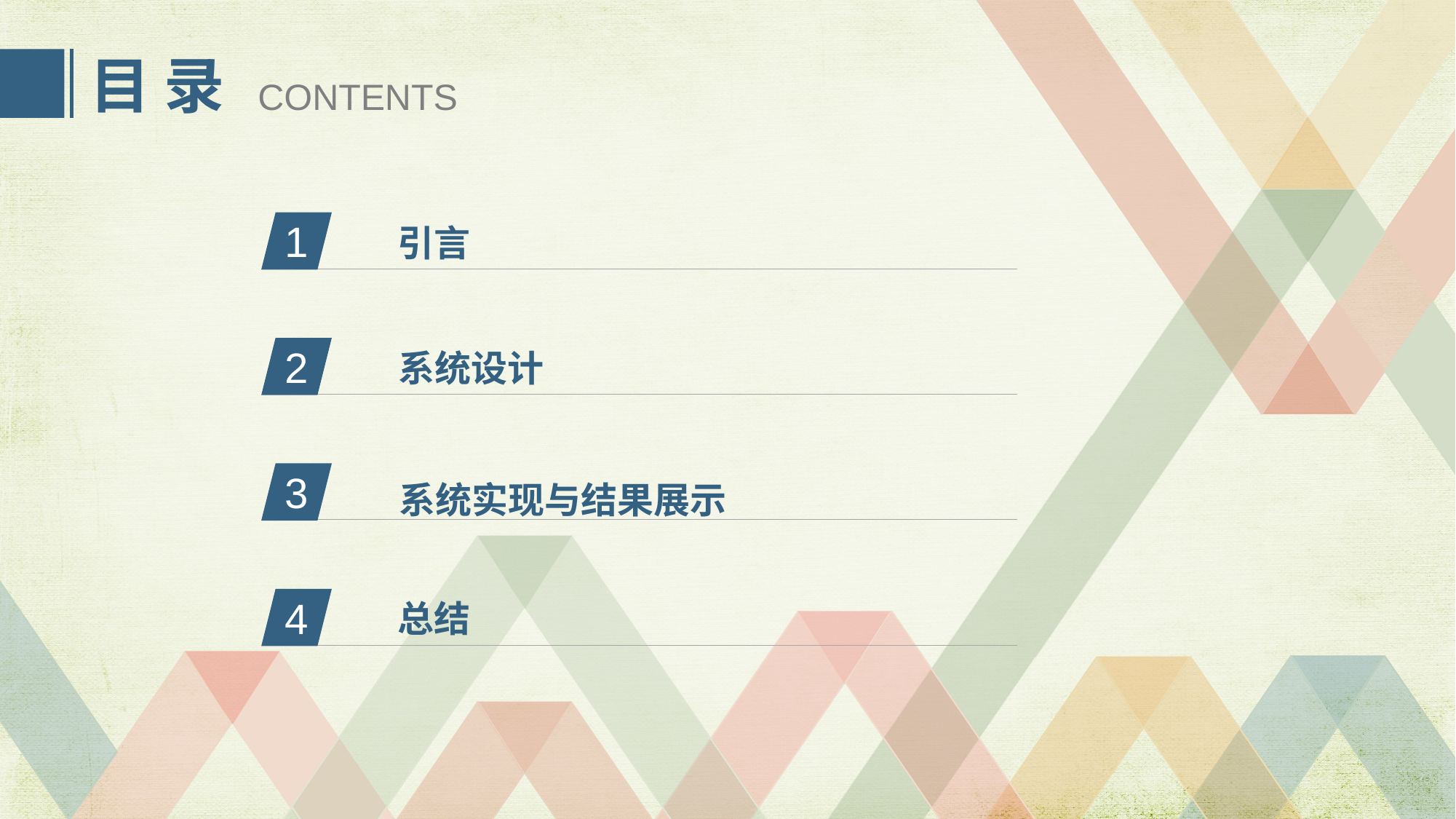

目 录

CONTENTS

1

引言

2

系统设计

系统实现与结果展示
3

4

总结